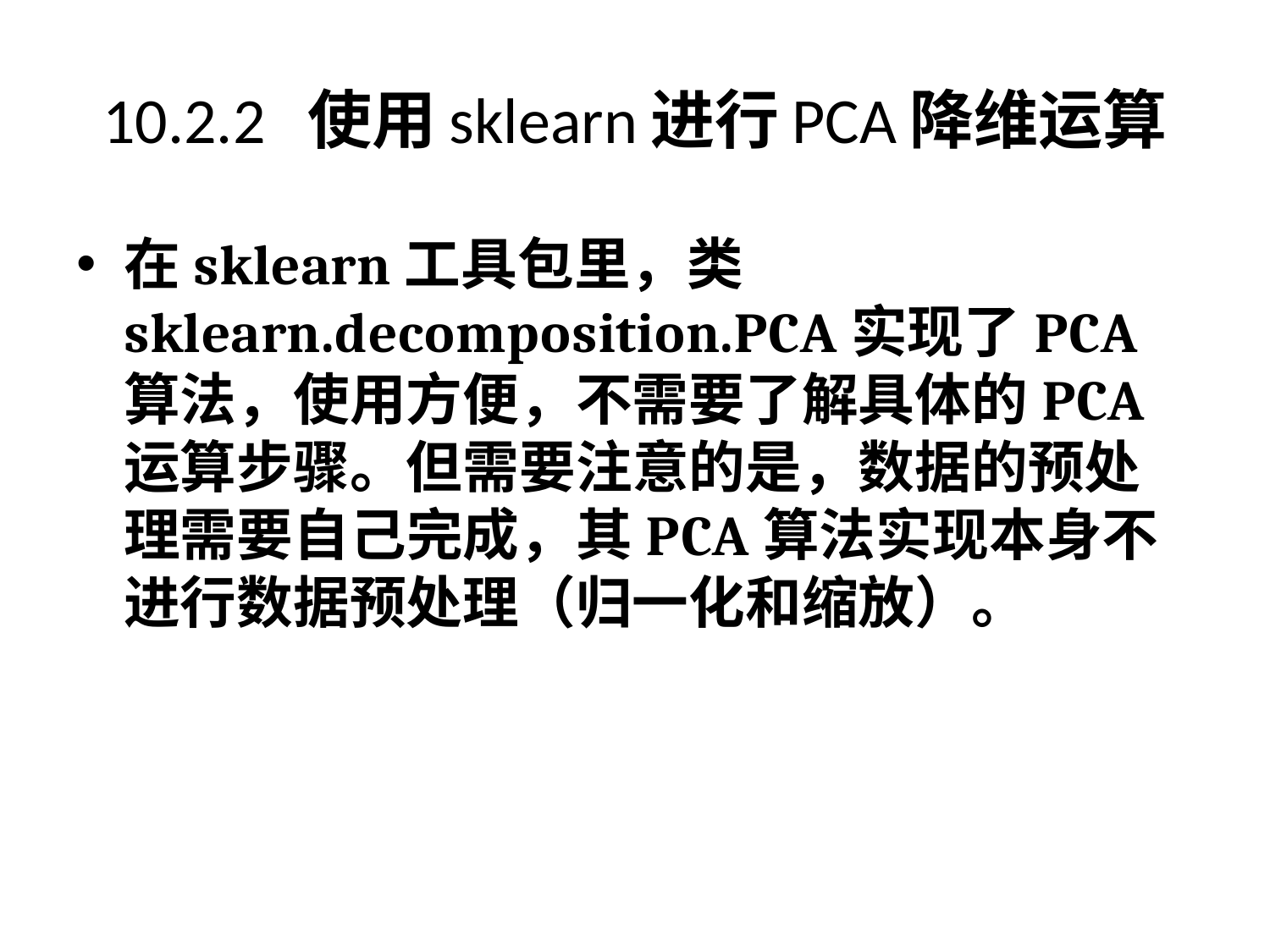

# 10.2.2  使用sklearn进行PCA降维运算
在sklearn工具包里，类sklearn.decomposition.PCA实现了PCA算法，使用方便，不需要了解具体的PCA运算步骤。但需要注意的是，数据的预处理需要自己完成，其PCA算法实现本身不进行数据预处理（归一化和缩放）。